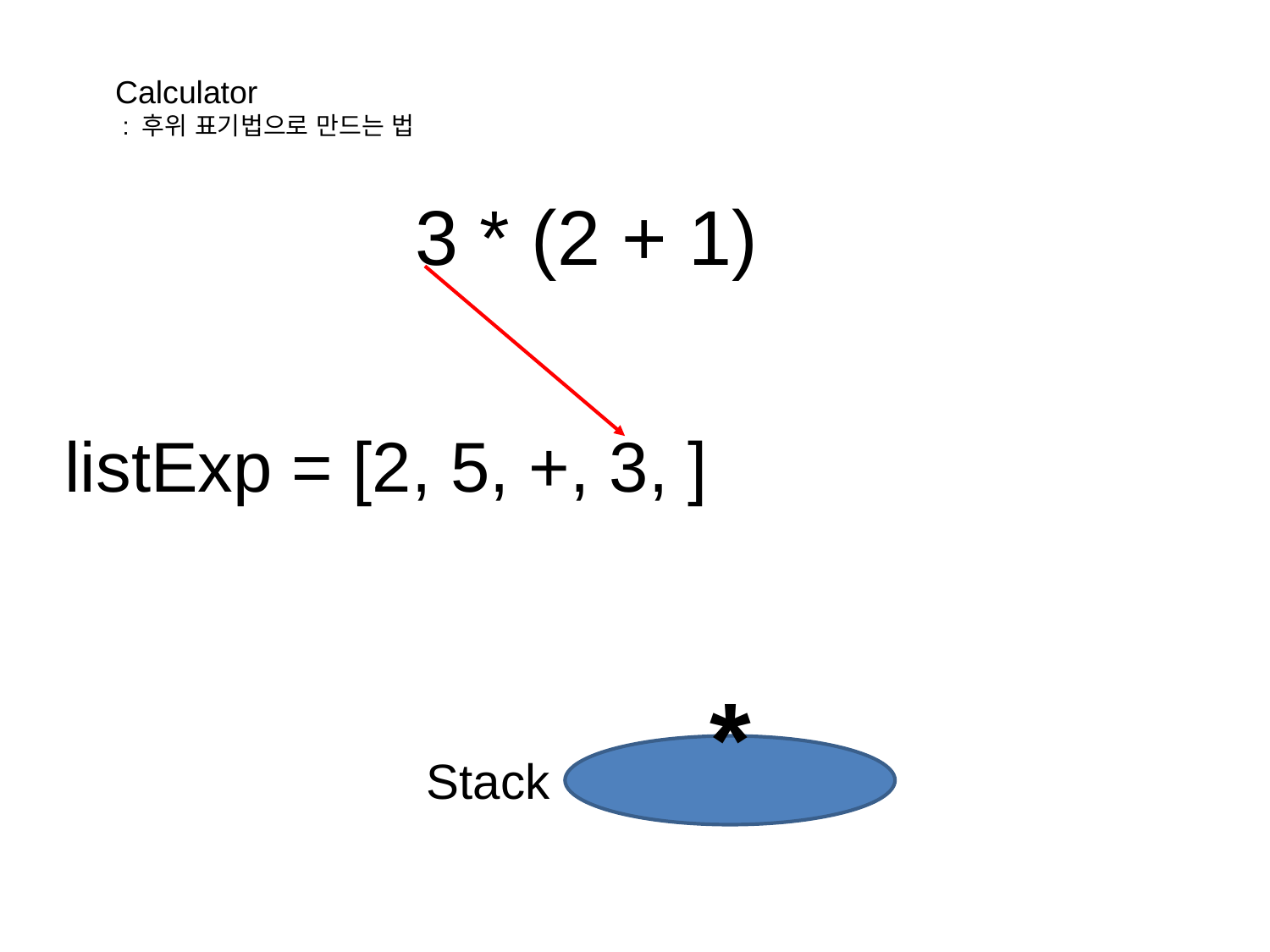

Calculator
 : 후위 표기법으로 만드는 법
   3 * (2 + 1)
listExp = [2, 5, +, 3, ]
*

Stack